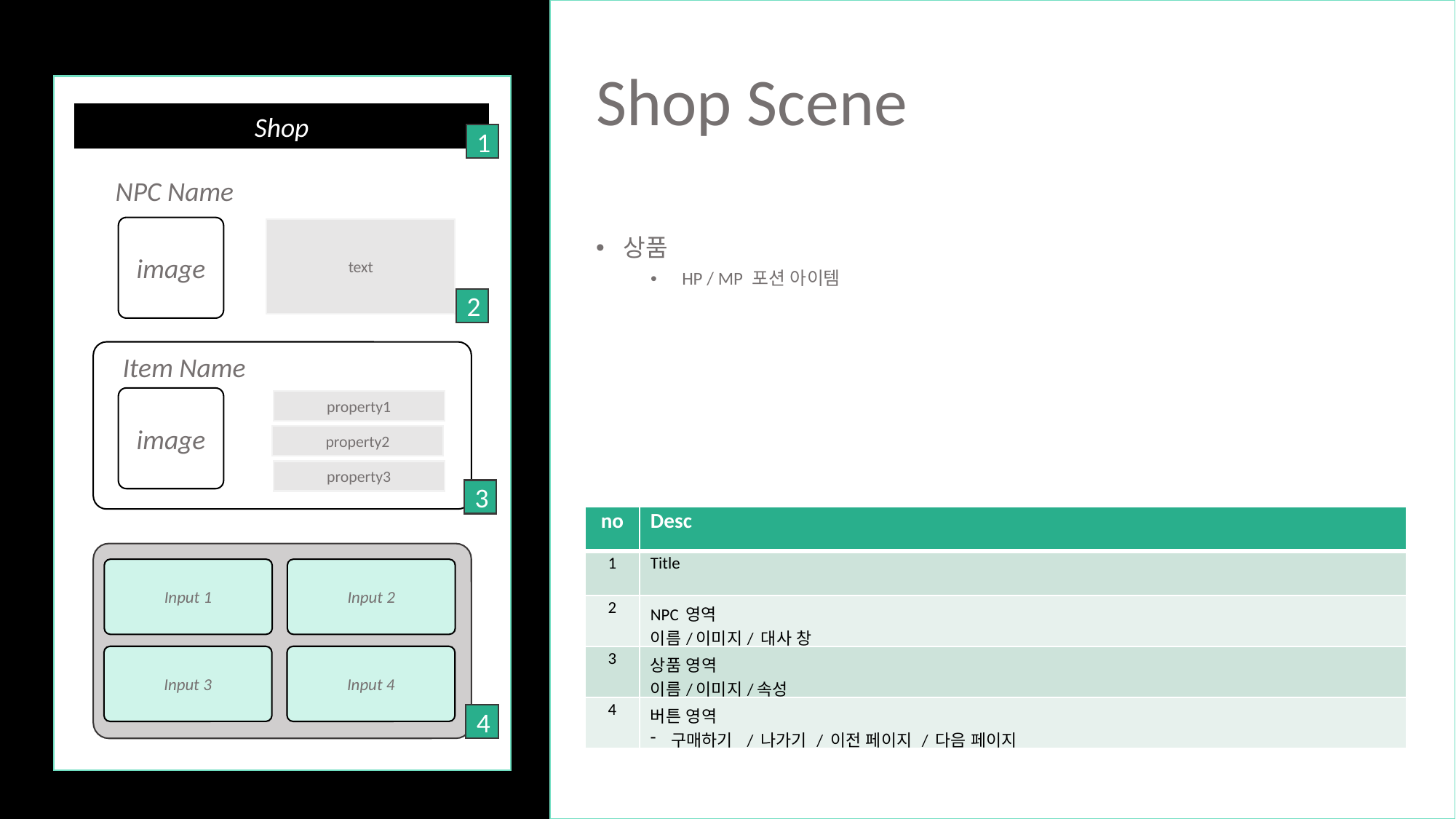

# Shop Scene

Shop
1
NPC Name

상품
 HP / MP 포션 아이템

image
text
2

Item Name
image
property1
property2
property3
3
| no | Desc |
| --- | --- |
| 1 | Title |
| 2 | NPC 영역 이름/이미지/ 대사 창 |
| 3 | 상품 영역 이름/이미지/속성 |
| 4 | 버튼 영역 구매하기 / 나가기 / 이전 페이지 / 다음 페이지 |

Input 1
Input 2
Input 3
Input 4
4